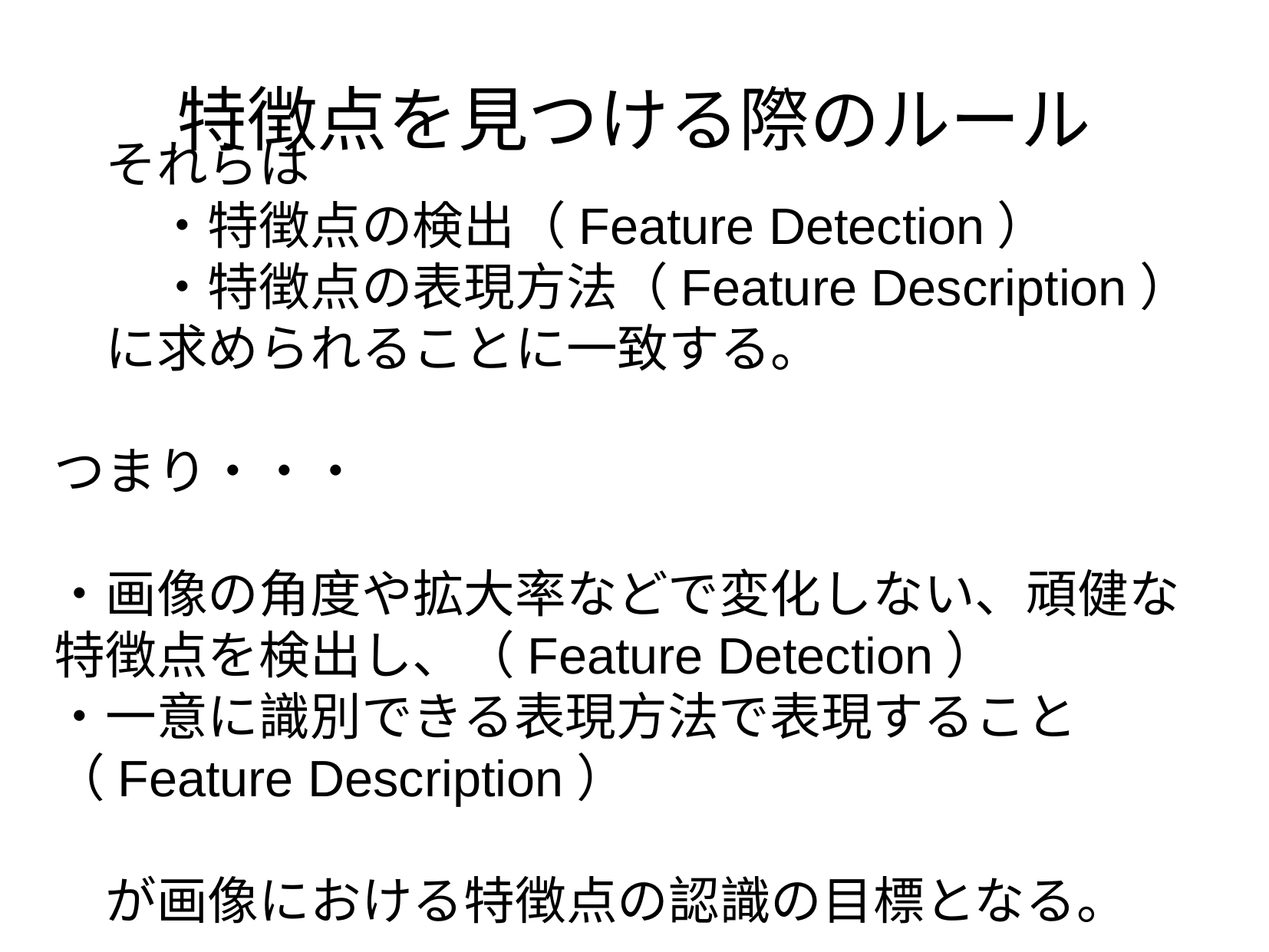

特徴点を見つける際のルール
　それらは
　　・特徴点の検出（Feature Detection）
　　・特徴点の表現方法（Feature Description）
　に求められることに一致する。

つまり・・・

・画像の角度や拡大率などで変化しない、頑健な特徴点を検出し、（Feature Detection）
・一意に識別できる表現方法で表現すること（Feature Description）

　が画像における特徴点の認識の目標となる。